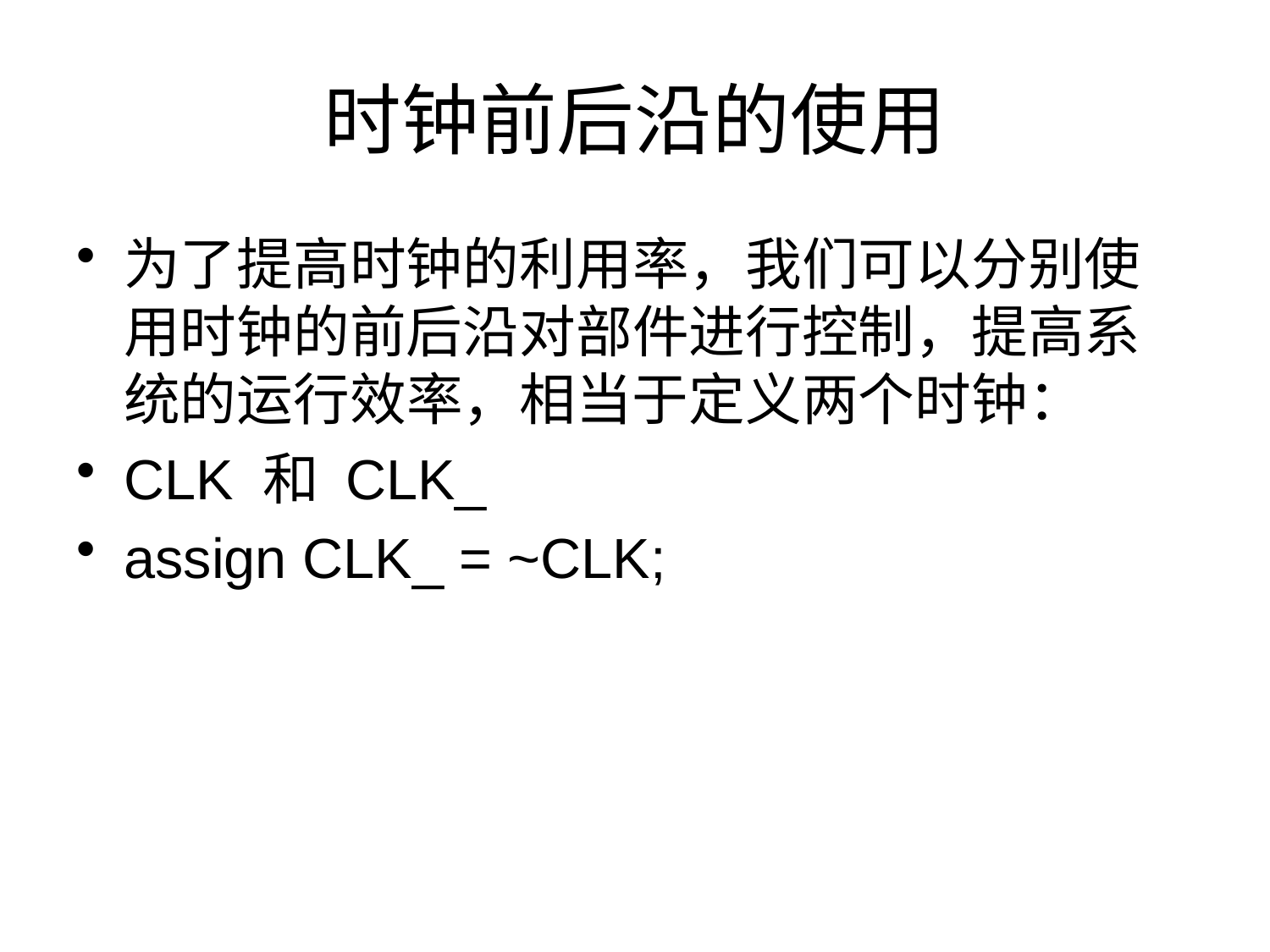

# 时钟前后沿的使用
为了提高时钟的利用率，我们可以分别使用时钟的前后沿对部件进行控制，提高系统的运行效率，相当于定义两个时钟：
CLK 和 CLK_
assign CLK_ = ~CLK;